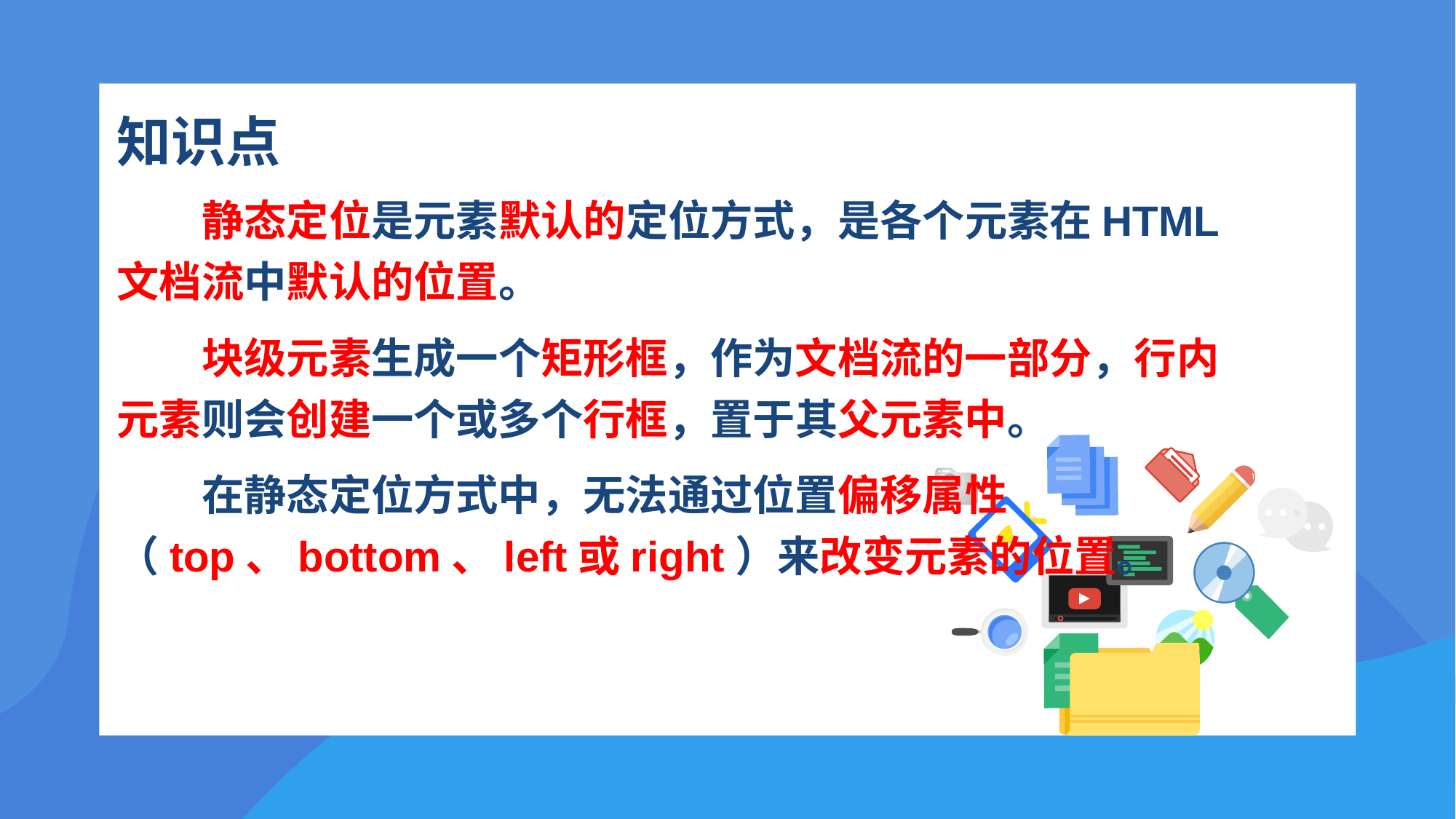

# 知识点
　　静态定位是元素默认的定位方式，是各个元素在HTML文档流中默认的位置。
　　块级元素生成一个矩形框，作为文档流的一部分，行内元素则会创建一个或多个行框，置于其父元素中。
　　在静态定位方式中，无法通过位置偏移属性（top、bottom、left或right）来改变元素的位置。